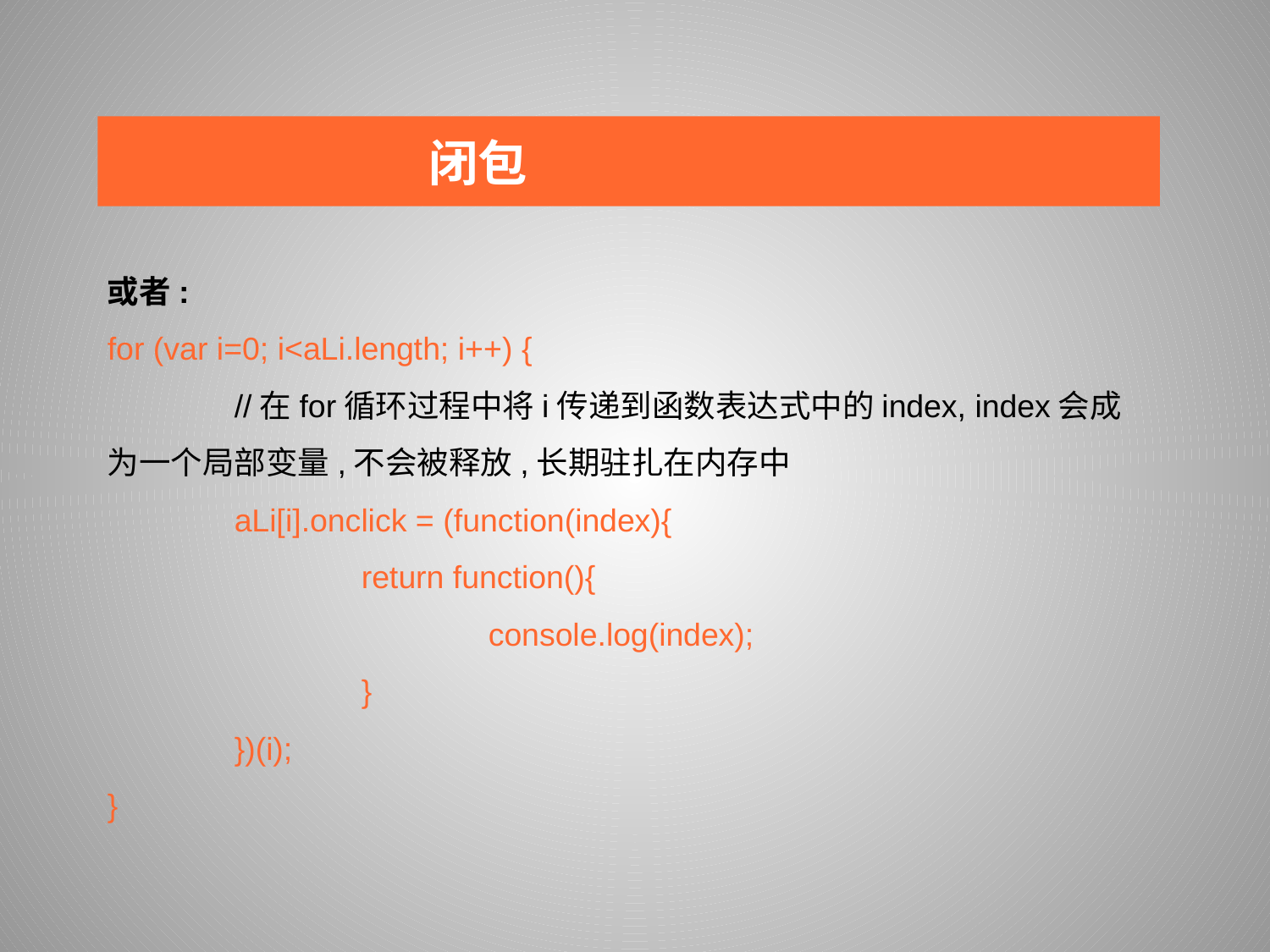

闭包
或者:
for (var i=0; i<aLi.length; i++) {
	//在for循环过程中将i传递到函数表达式中的index, index会成为一个局部变量,不会被释放,长期驻扎在内存中
	aLi[i].onclick = (function(index){
		return function(){
			console.log(index);
		}
	})(i);
}